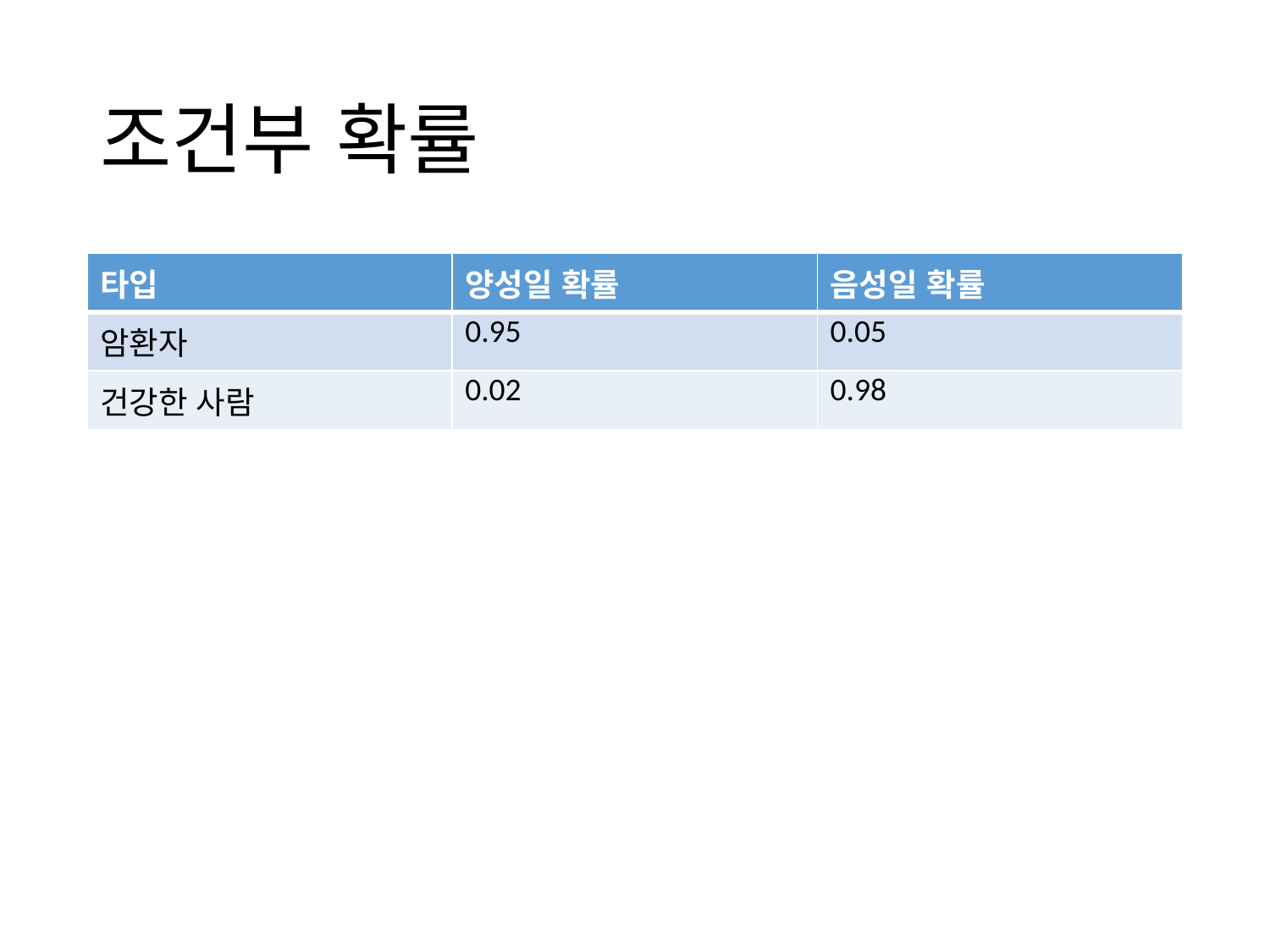

# 조건부 확률
| 타입 | 양성일 확률 | 음성일 확률 |
| --- | --- | --- |
| 암환자 | 0.95 | 0.05 |
| 건강한 사람 | 0.02 | 0.98 |